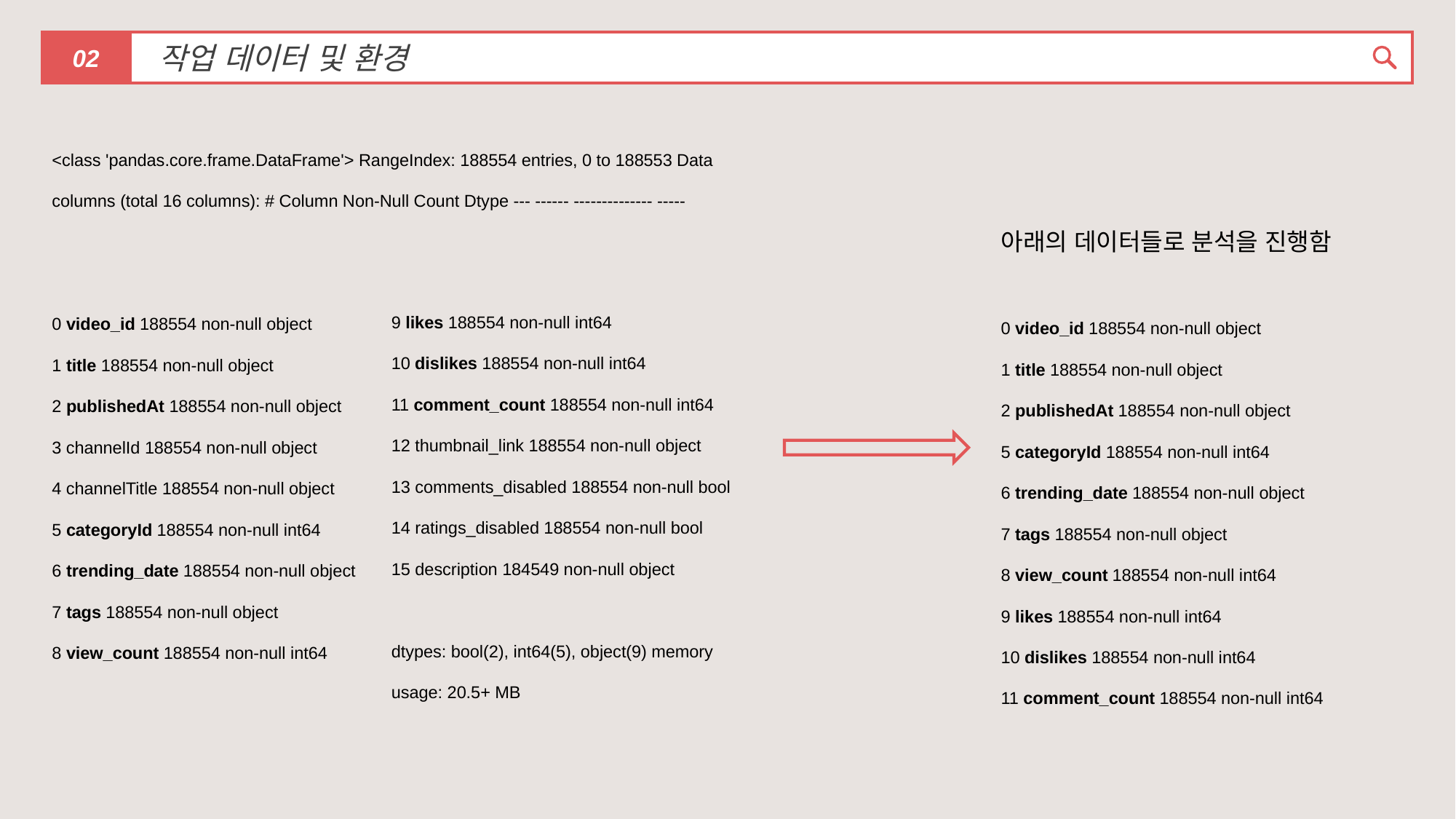

02
작업 데이터 및 환경

<class 'pandas.core.frame.DataFrame'> RangeIndex: 188554 entries, 0 to 188553 Data columns (total 16 columns): # Column Non-Null Count Dtype --- ------ -------------- -----

0 video_id 188554 non-null object
1 title 188554 non-null object
2 publishedAt 188554 non-null object
3 channelId 188554 non-null object
4 channelTitle 188554 non-null object
5 categoryId 188554 non-null int64
6 trending_date 188554 non-null object
7 tags 188554 non-null object
8 view_count 188554 non-null int64
아래의 데이터들로 분석을 진행함

0 video_id 188554 non-null object
1 title 188554 non-null object
2 publishedAt 188554 non-null object
5 categoryId 188554 non-null int64
6 trending_date 188554 non-null object
7 tags 188554 non-null object
8 view_count 188554 non-null int64
9 likes 188554 non-null int64
10 dislikes 188554 non-null int64
11 comment_count 188554 non-null int64

9 likes 188554 non-null int64
10 dislikes 188554 non-null int64
11 comment_count 188554 non-null int64
12 thumbnail_link 188554 non-null object
13 comments_disabled 188554 non-null bool
14 ratings_disabled 188554 non-null bool
15 description 184549 non-null object

dtypes: bool(2), int64(5), object(9) memory usage: 20.5+ MB